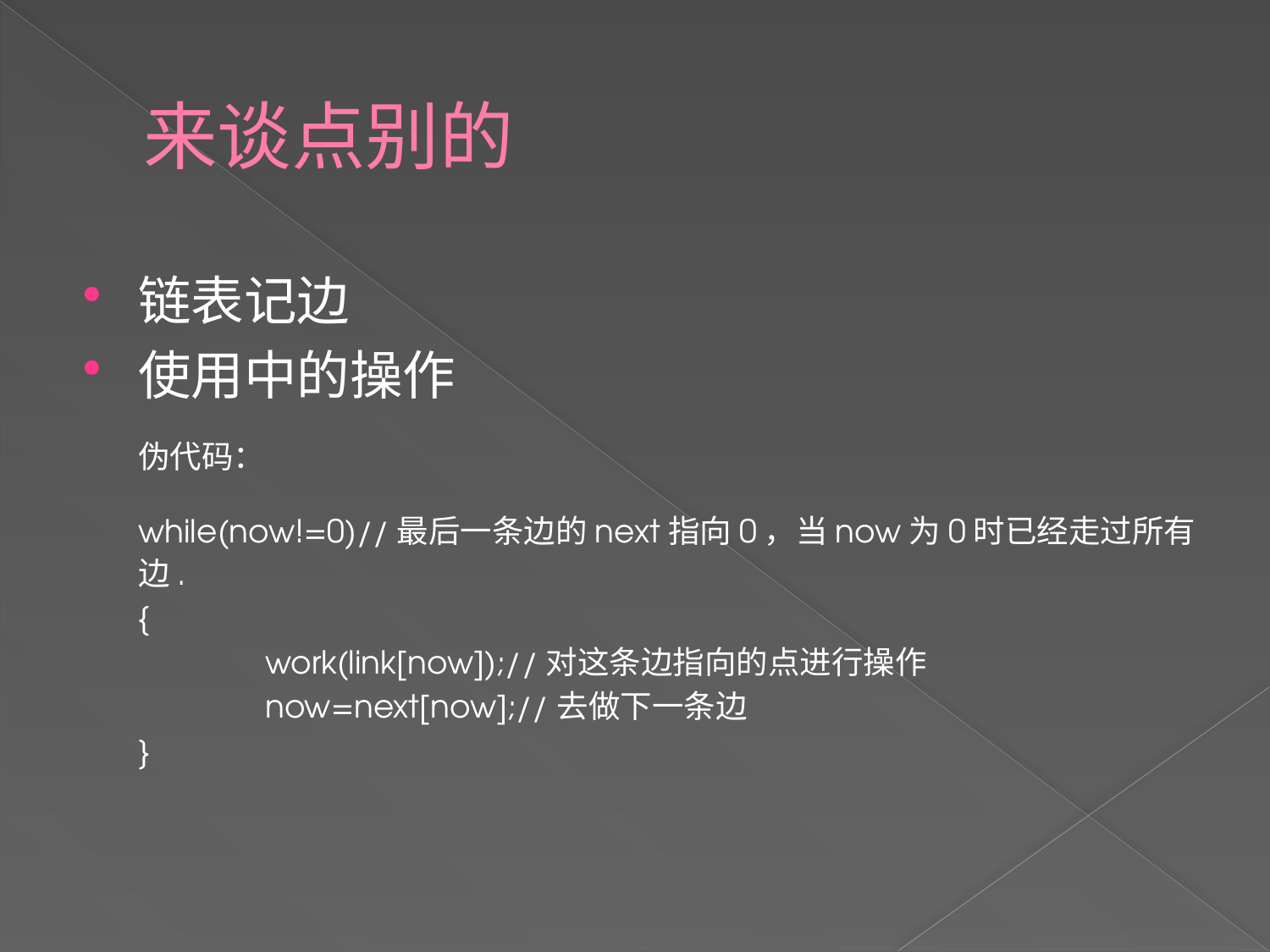

# 来谈点别的
链表记边
使用中的操作
	伪代码：
	while(now!=0)//最后一条边的next指向0，当now为0时已经走过所有边.
	{
		work(link[now]);//对这条边指向的点进行操作
		now=next[now];//去做下一条边
	}